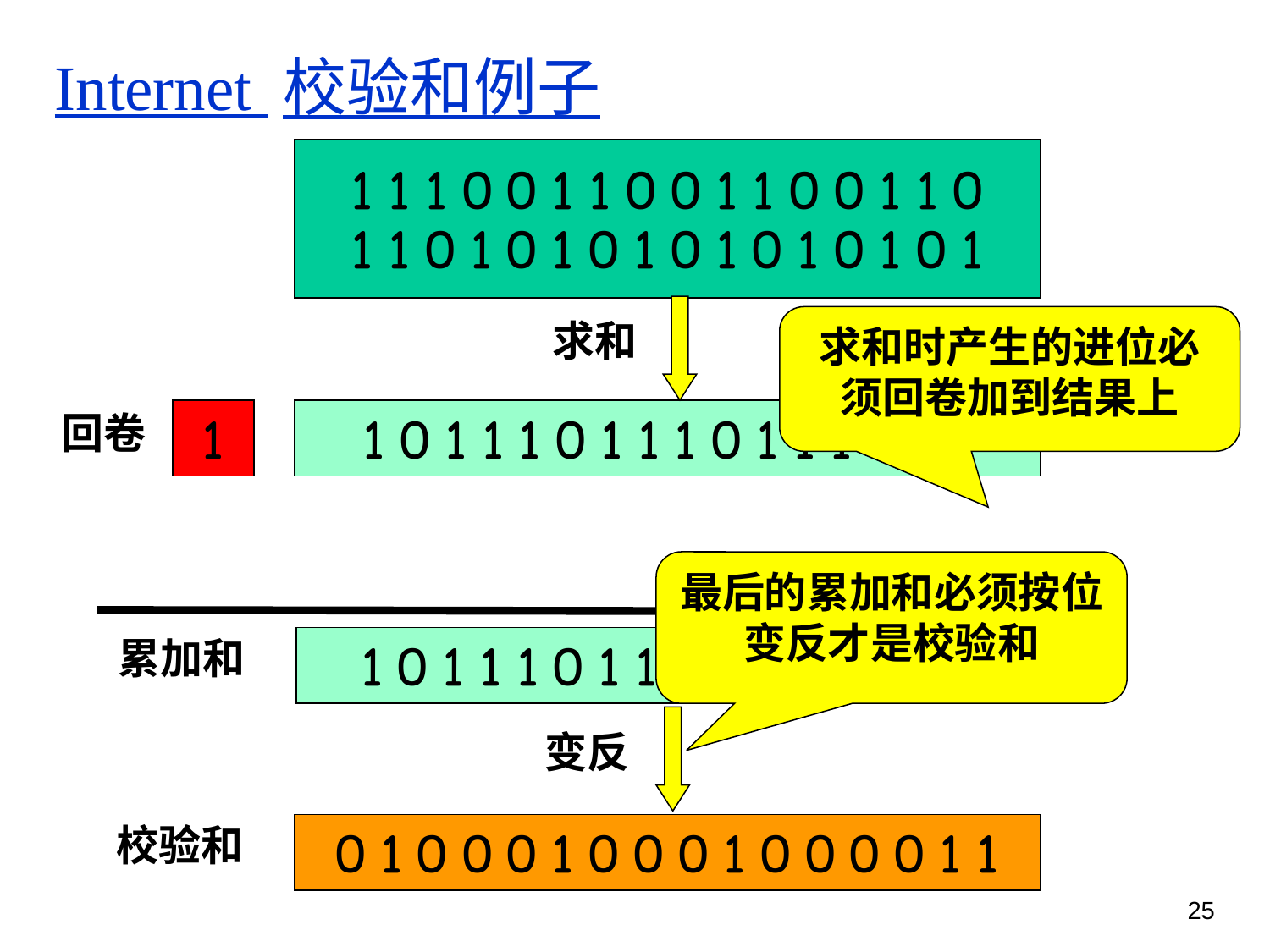

# Internet 校验和例子
1 1 1 0 0 1 1 0 0 1 1 0 0 1 1 0
1 1 0 1 0 1 0 1 0 1 0 1 0 1 0 1

求和
求和时产生的进位必须回卷加到结果上
回卷
1
1 0 1 1 1 0 1 1 1 0 1 1 1 0 1 1
最后的累加和必须按位变反才是校验和

累加和
1 0 1 1 1 0 1 1 1 0 1 1 1 1 0 0

变反
校验和
0 1 0 0 0 1 0 0 0 1 0 0 0 0 1 1
25